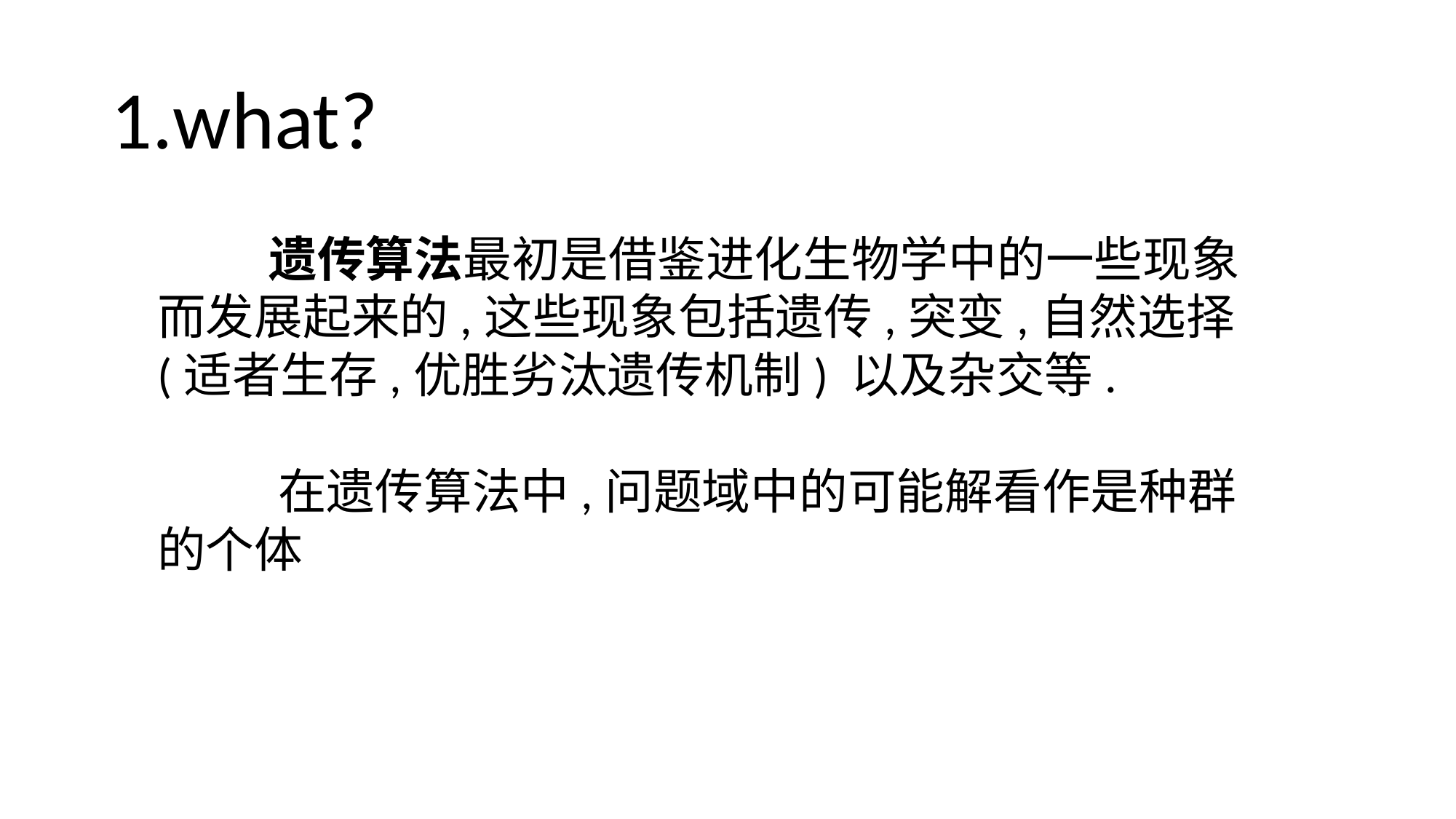

# 1.what?
         遗传算法最初是借鉴进化生物学中的一些现象而发展起来的,这些现象包括遗传,突变,自然选择(适者生存,优胜劣汰遗传机制) 以及杂交等.

          在遗传算法中,问题域中的可能解看作是种群的个体